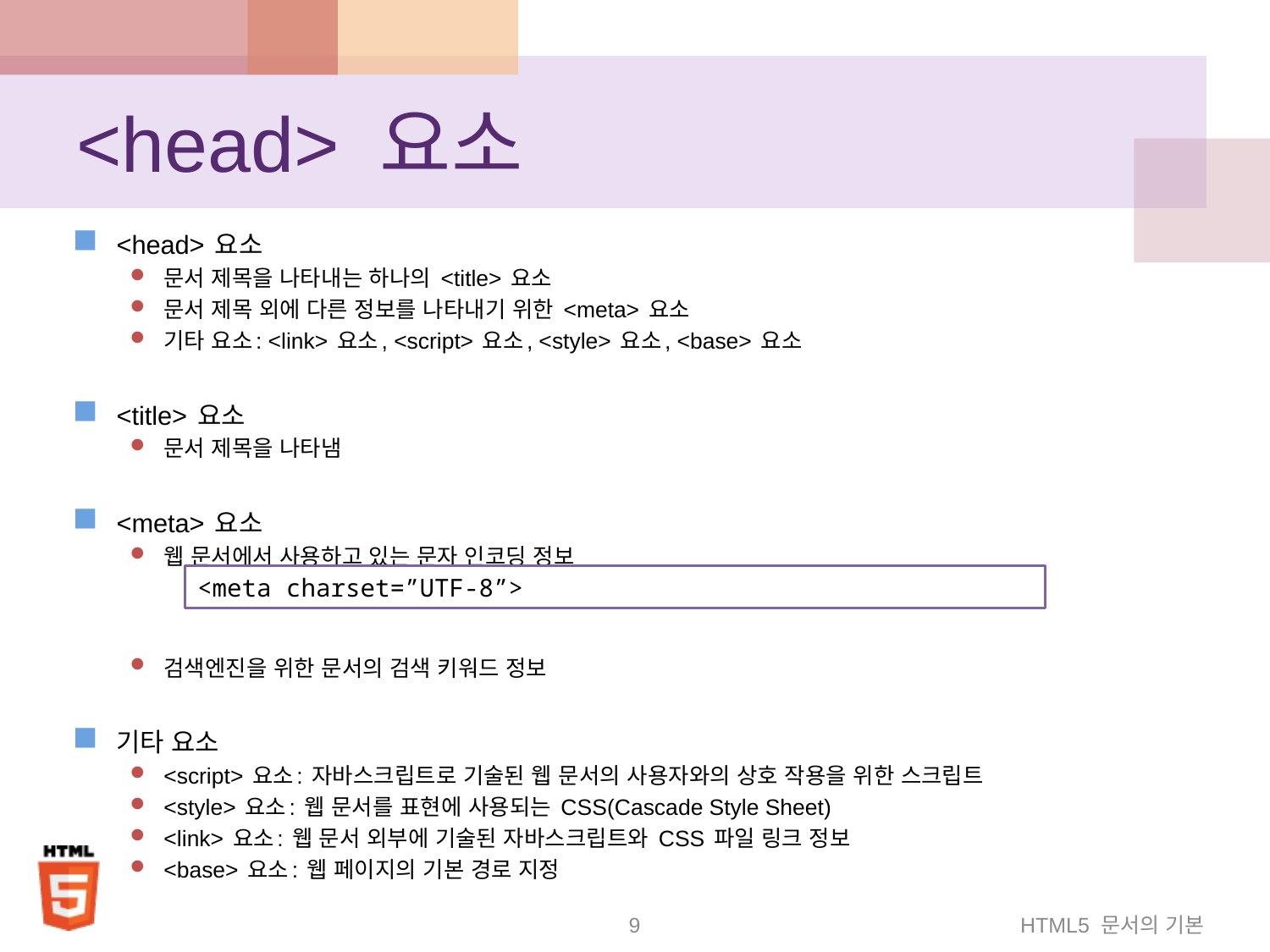

# <head> 요소
<head> 요소
문서 제목을 나타내는 하나의 <title> 요소
문서 제목 외에 다른 정보를 나타내기 위한 <meta> 요소
기타 요소: <link> 요소, <script> 요소, <style> 요소, <base> 요소

<title> 요소
문서 제목을 나타냄

<meta> 요소
웹 문서에서 사용하고 있는 문자 인코딩 정보

검색엔진을 위한 문서의 검색 키워드 정보

기타 요소
<script> 요소: 자바스크립트로 기술된 웹 문서의 사용자와의 상호 작용을 위한 스크립트
<style> 요소: 웹 문서를 표현에 사용되는 CSS(Cascade Style Sheet)
<link> 요소: 웹 문서 외부에 기술된 자바스크립트와 CSS 파일 링크 정보
<base> 요소: 웹 페이지의 기본 경로 지정
<meta charset=”UTF-8”>
9
HTML5 문서의 기본